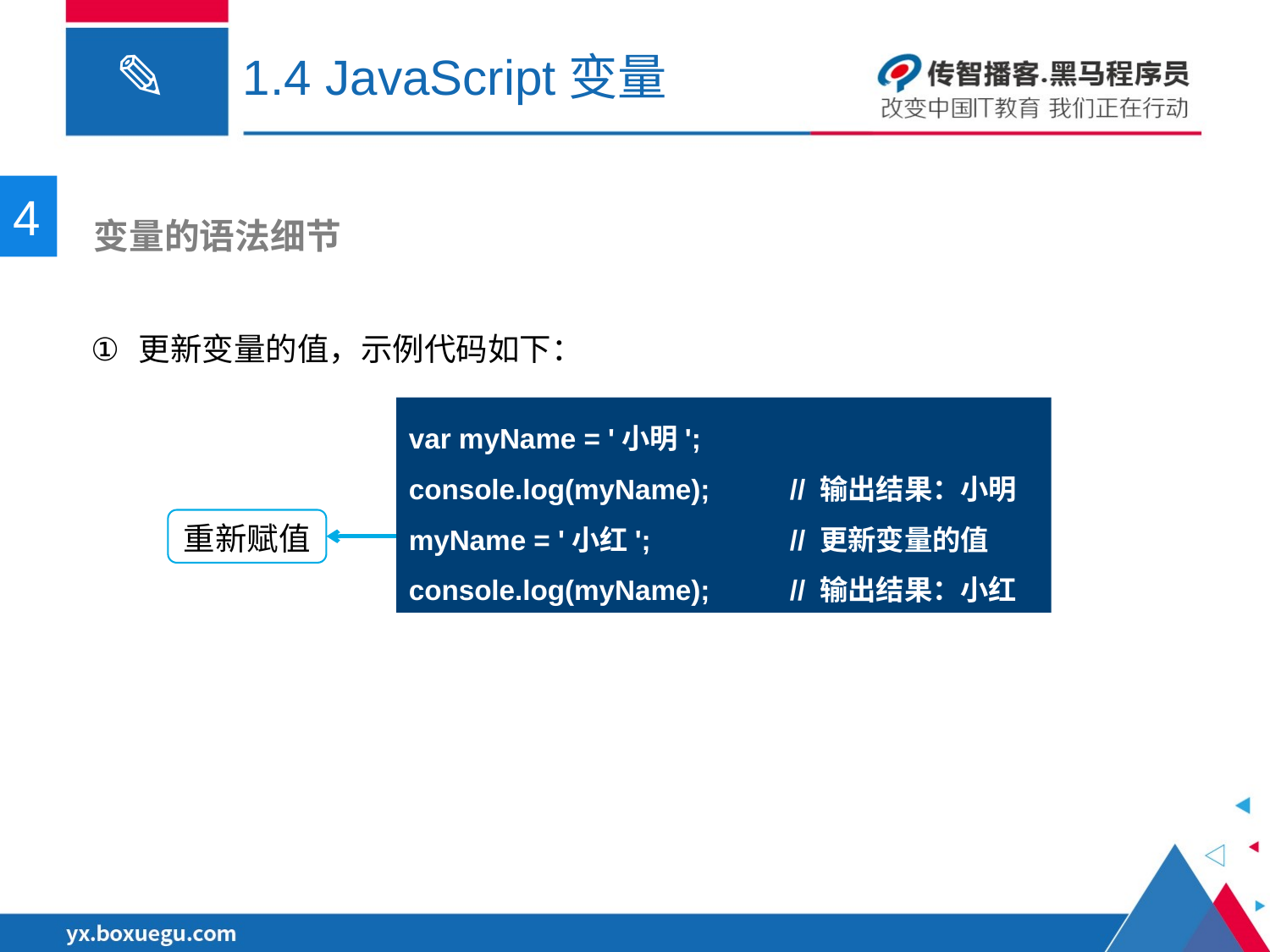

# 1.4 JavaScript变量

4
  变量的语法细节
更新变量的值，示例代码如下：
var myName = '小明';
console.log(myName);	// 输出结果：小明
myName = '小红';		// 更新变量的值
console.log(myName);	// 输出结果：小红
重新赋值